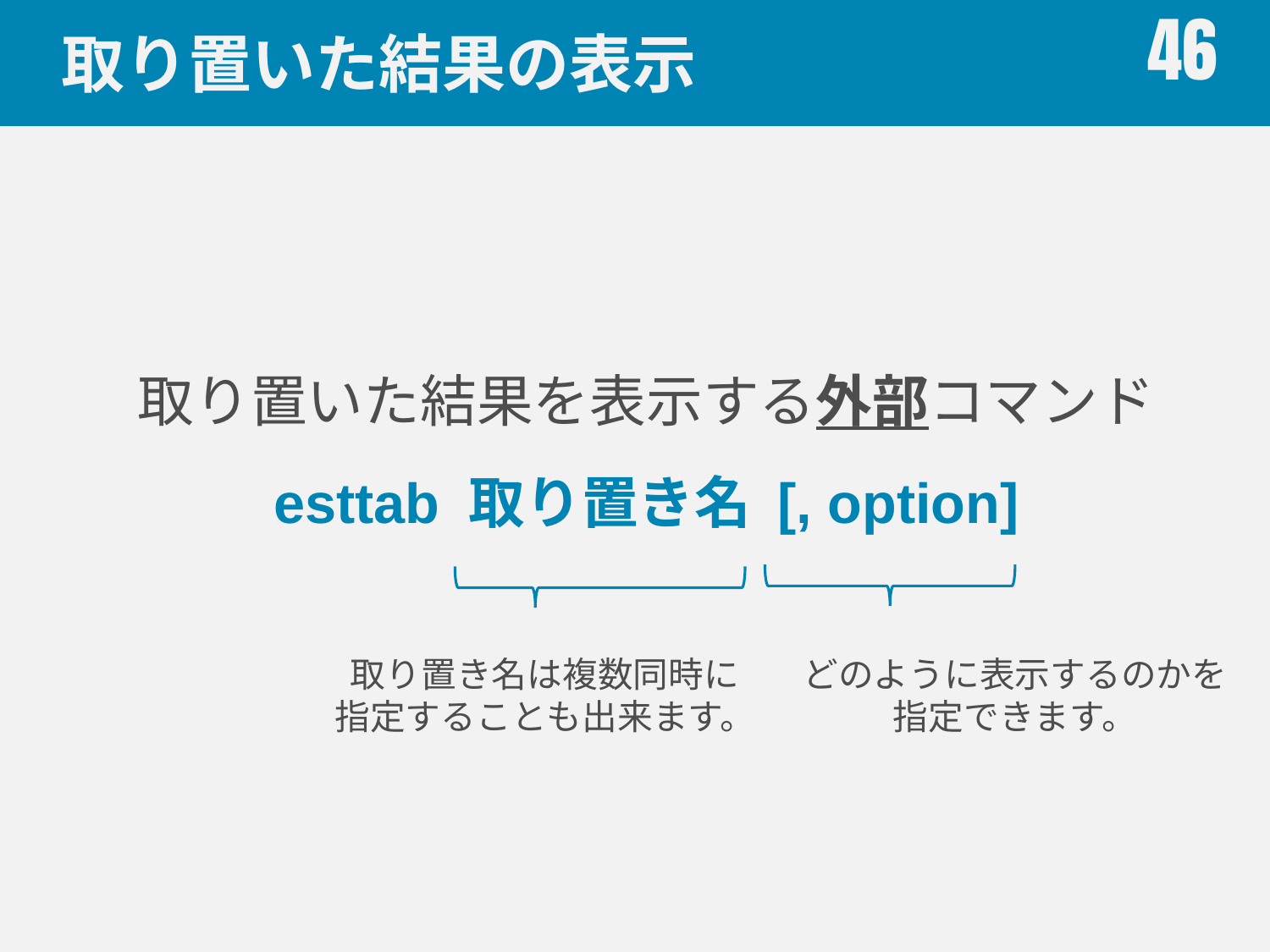

# 取り置いた結果の表示
 46

取り置いた結果を表示する外部コマンド
esttab 取り置き名 [, option]

どのように表示するのかを
指定できます。

取り置き名は複数同時に
指定することも出来ます。